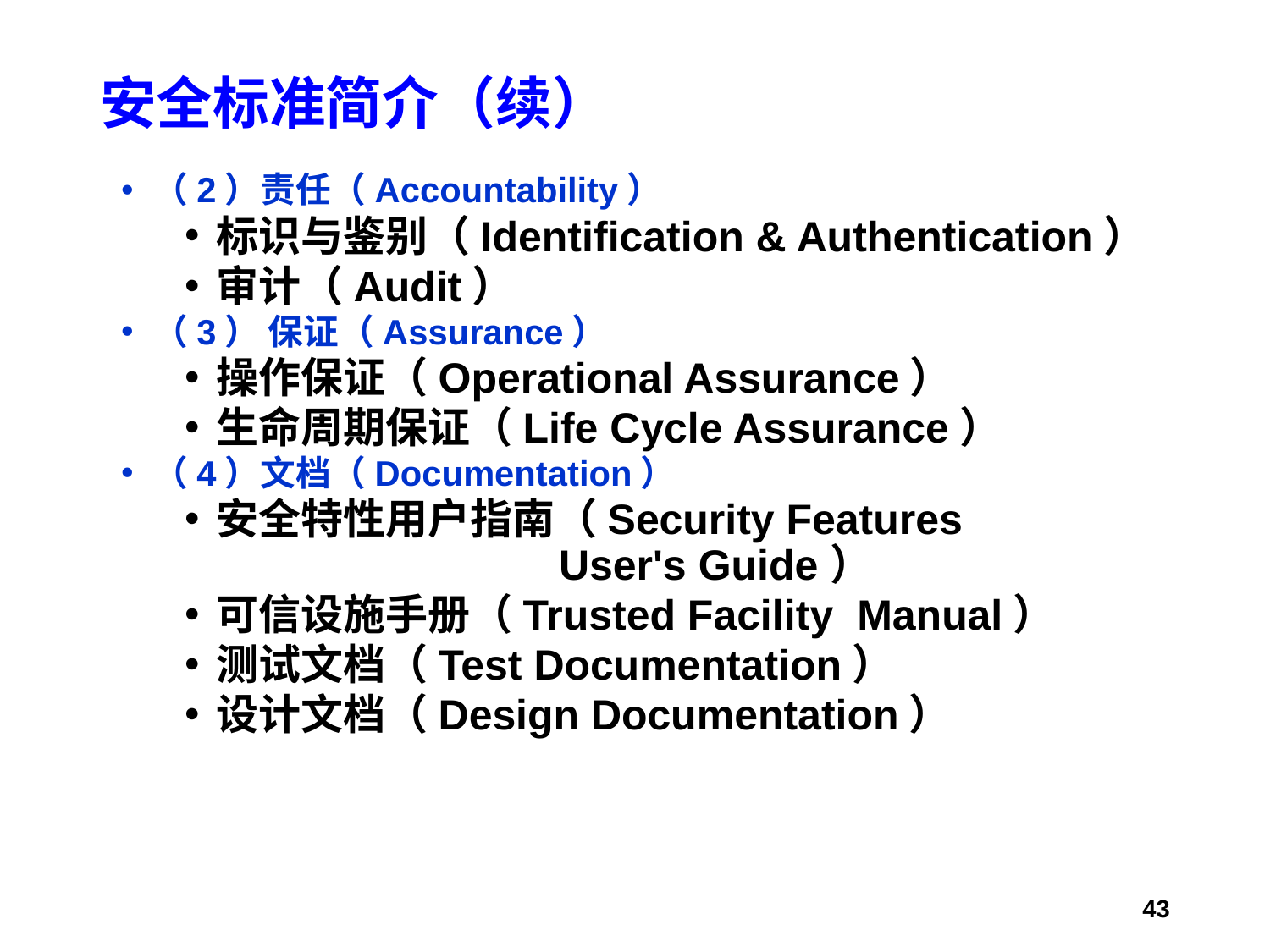

# 安全标准简介（续）
（2）责任（Accountability）
标识与鉴别（Identification & Authentication）
审计（Audit）
（3） 保证（Assurance）
操作保证（Operational Assurance）
生命周期保证（Life Cycle Assurance）
（4）文档（Documentation）
安全特性用户指南（Security Features                                              User's Guide）
可信设施手册（Trusted Facility  Manual）
测试文档（Test Documentation）
设计文档（Design Documentation）
43